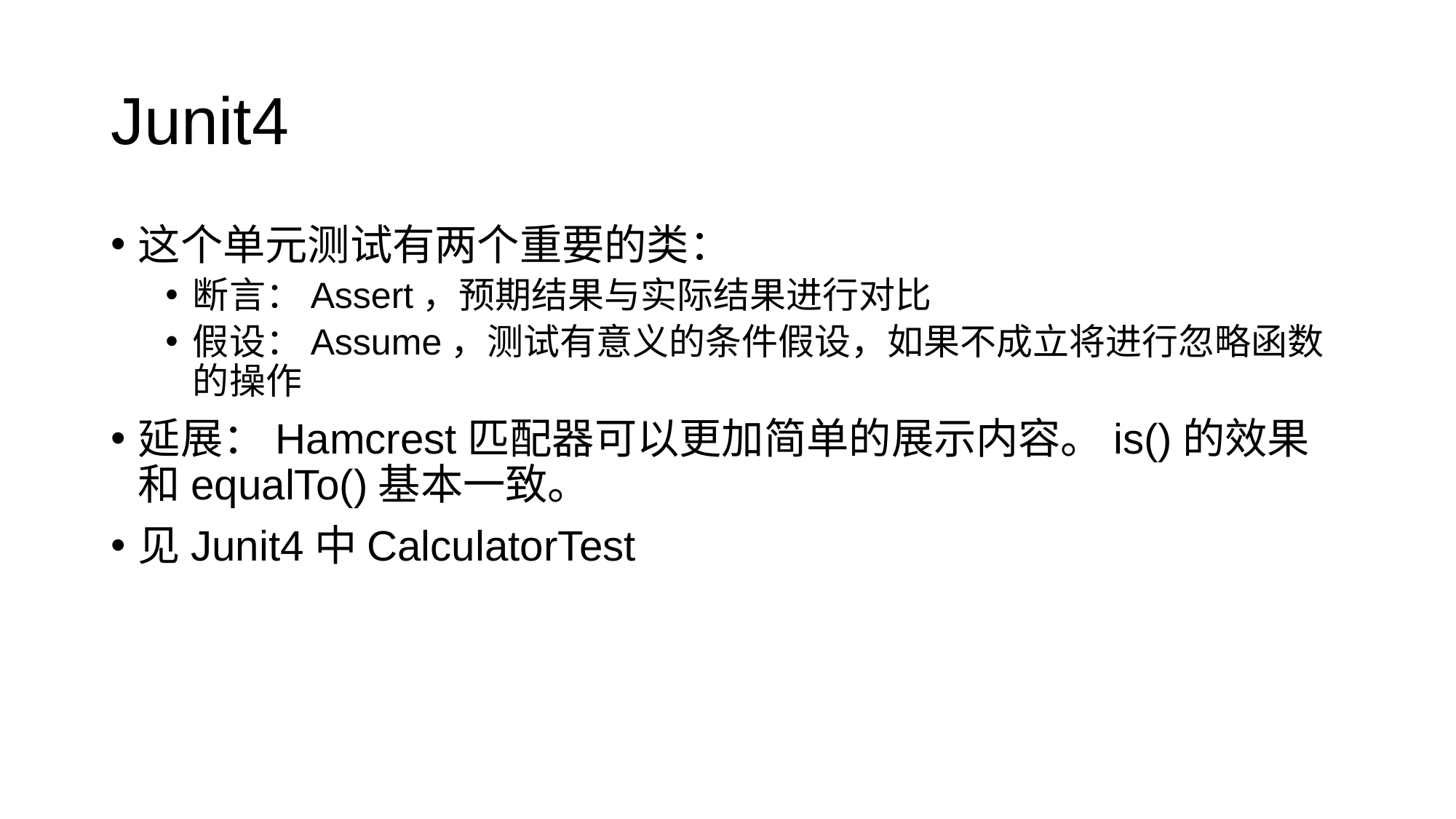

# Junit4
这个单元测试有两个重要的类：
断言：Assert，预期结果与实际结果进行对比
假设：Assume，测试有意义的条件假设，如果不成立将进行忽略函数的操作
延展：Hamcrest匹配器可以更加简单的展示内容。is()的效果和equalTo()基本一致。
见Junit4中CalculatorTest